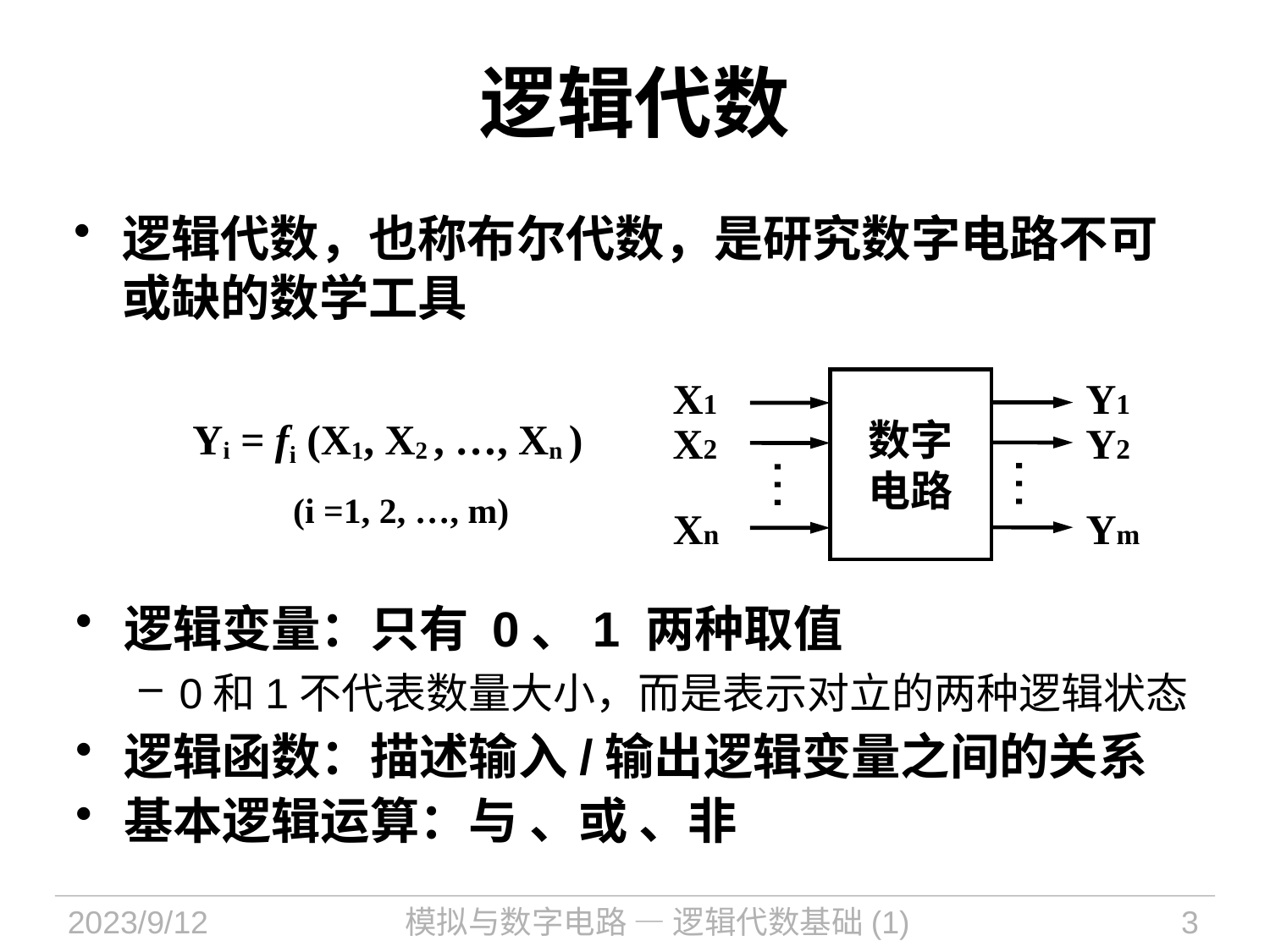

# 逻辑代数
逻辑代数，也称布尔代数，是研究数字电路不可或缺的数学工具
X1
Y1
数字
电路

Yi = fi (X1, X2 , …, Xn )
  (i =1, 2, …, m)
X2
Y2
…
…
Xn
Ym
逻辑变量：只有 0、1 两种取值
0和1不代表数量大小，而是表示对立的两种逻辑状态
逻辑函数：描述输入/输出逻辑变量之间的关系
基本逻辑运算：与 、或 、非
2023/9/12
模拟与数字电路 — 逻辑代数基础(1)
3